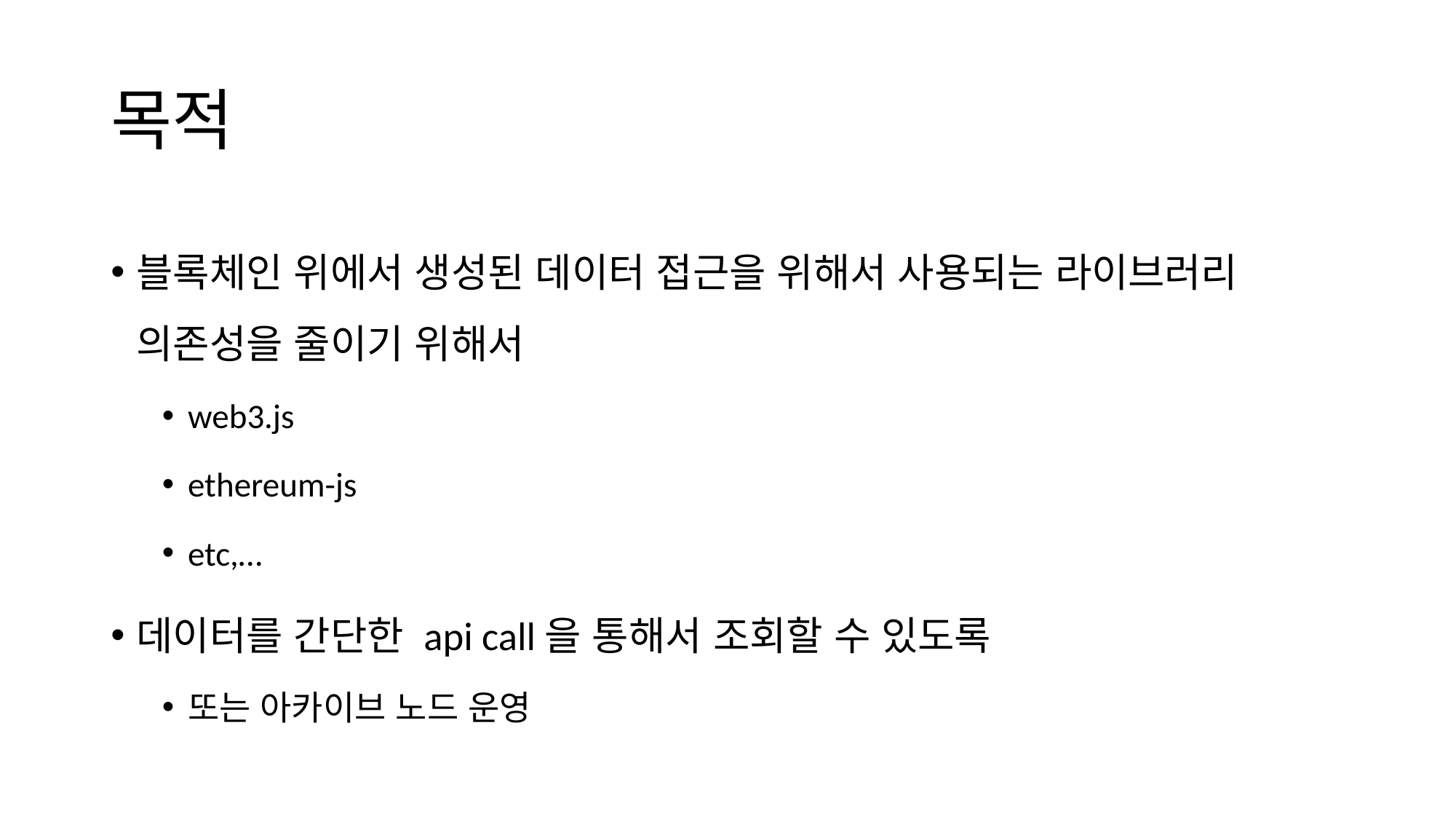

# 목적
블록체인 위에서 생성된 데이터 접근을 위해서 사용되는 라이브러리 의존성을 줄이기 위해서
web3.js
ethereum-js
etc,…
데이터를 간단한 api call을 통해서 조회할 수 있도록
또는 아카이브 노드 운영